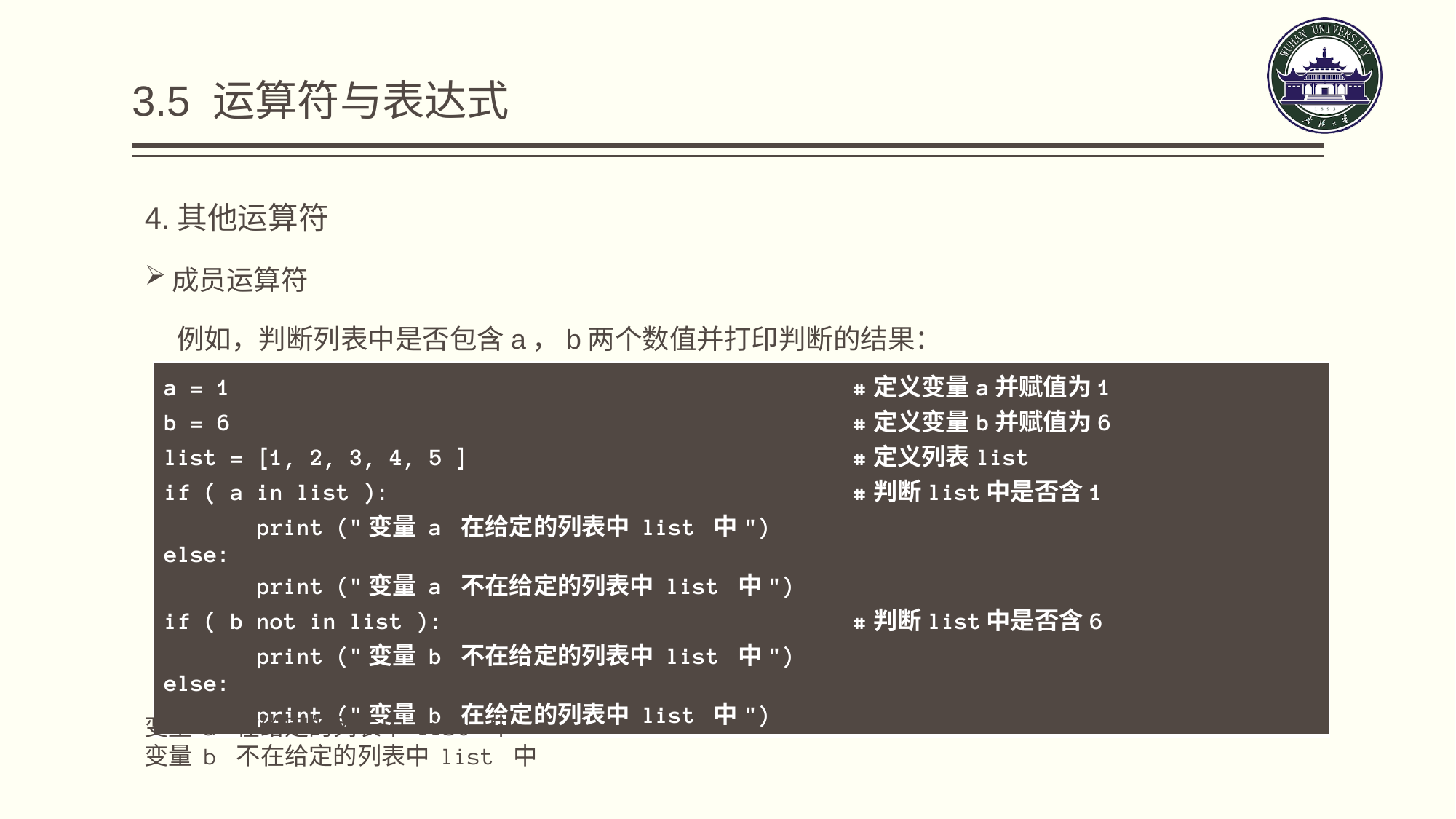

3.5 运算符与表达式
4.其他运算符
成员运算符
    例如，判断列表中是否包含a，b两个数值并打印判断的结果：

| a = 1 #定义变量a并赋值为1 b = 6 #定义变量b并赋值为6 list = [1, 2, 3, 4, 5 ] #定义列表list if ( a in list ): #判断list中是否含1 print ("变量 a 在给定的列表中 list 中") else: print ("变量 a 不在给定的列表中 list 中") if ( b not in list ): #判断list中是否含6 print ("变量 b 不在给定的列表中 list 中") else: print ("变量 b 在给定的列表中 list 中") |
| --- |
变量 a 在给定的列表中 list 中
变量 b 不在给定的列表中 list 中